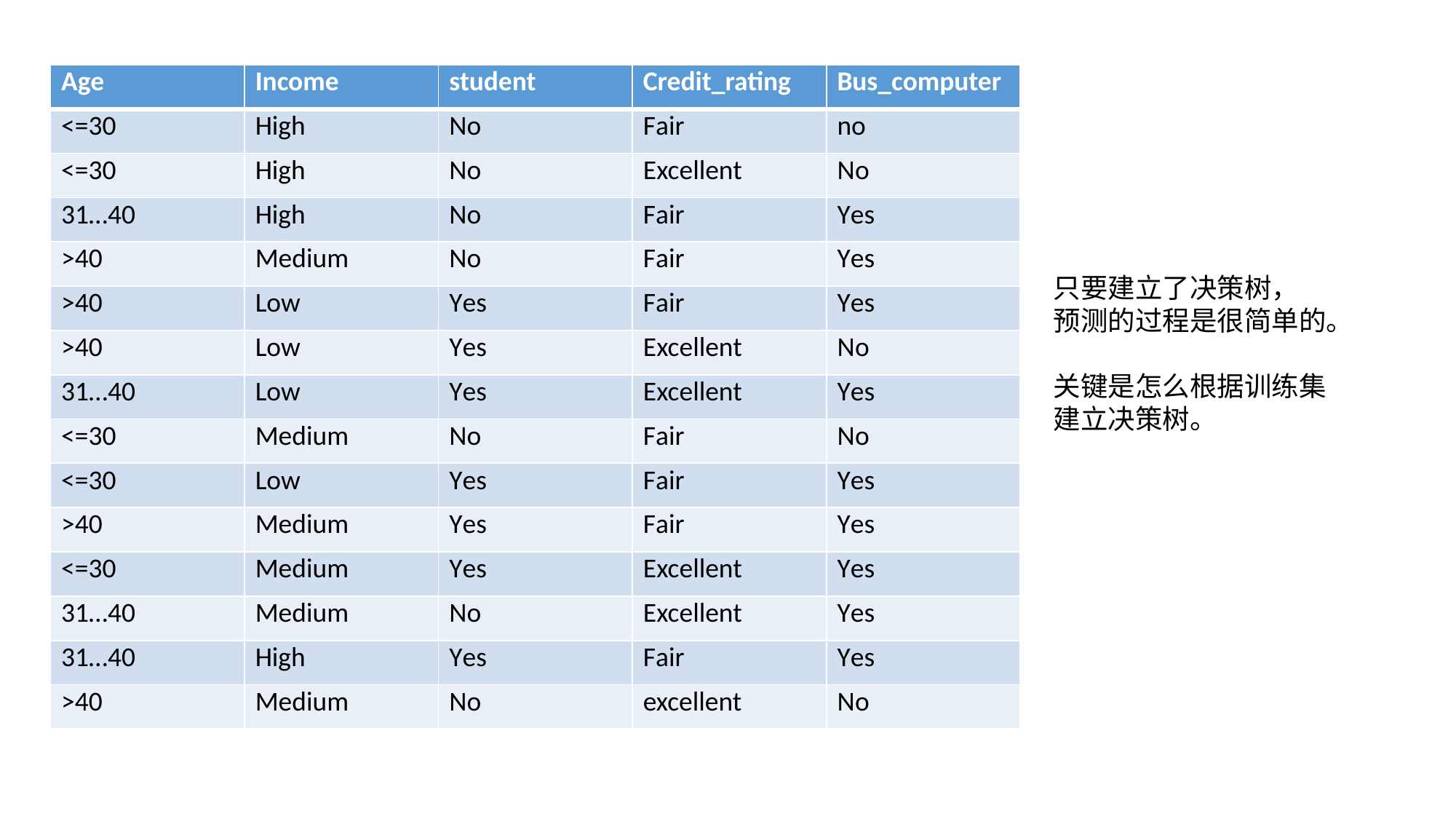

| Age | Income | student | Credit\_rating | Bus\_computer |
| --- | --- | --- | --- | --- |
| <=30 | High | No | Fair | no |
| <=30 | High | No | Excellent | No |
| 31…40 | High | No | Fair | Yes |
| >40 | Medium | No | Fair | Yes |
| >40 | Low | Yes | Fair | Yes |
| >40 | Low | Yes | Excellent | No |
| 31…40 | Low | Yes | Excellent | Yes |
| <=30 | Medium | No | Fair | No |
| <=30 | Low | Yes | Fair | Yes |
| >40 | Medium | Yes | Fair | Yes |
| <=30 | Medium | Yes | Excellent | Yes |
| 31…40 | Medium | No | Excellent | Yes |
| 31…40 | High | Yes | Fair | Yes |
| >40 | Medium | No | excellent | No |
只要建立了决策树，
预测的过程是很简单的。

关键是怎么根据训练集建立决策树。